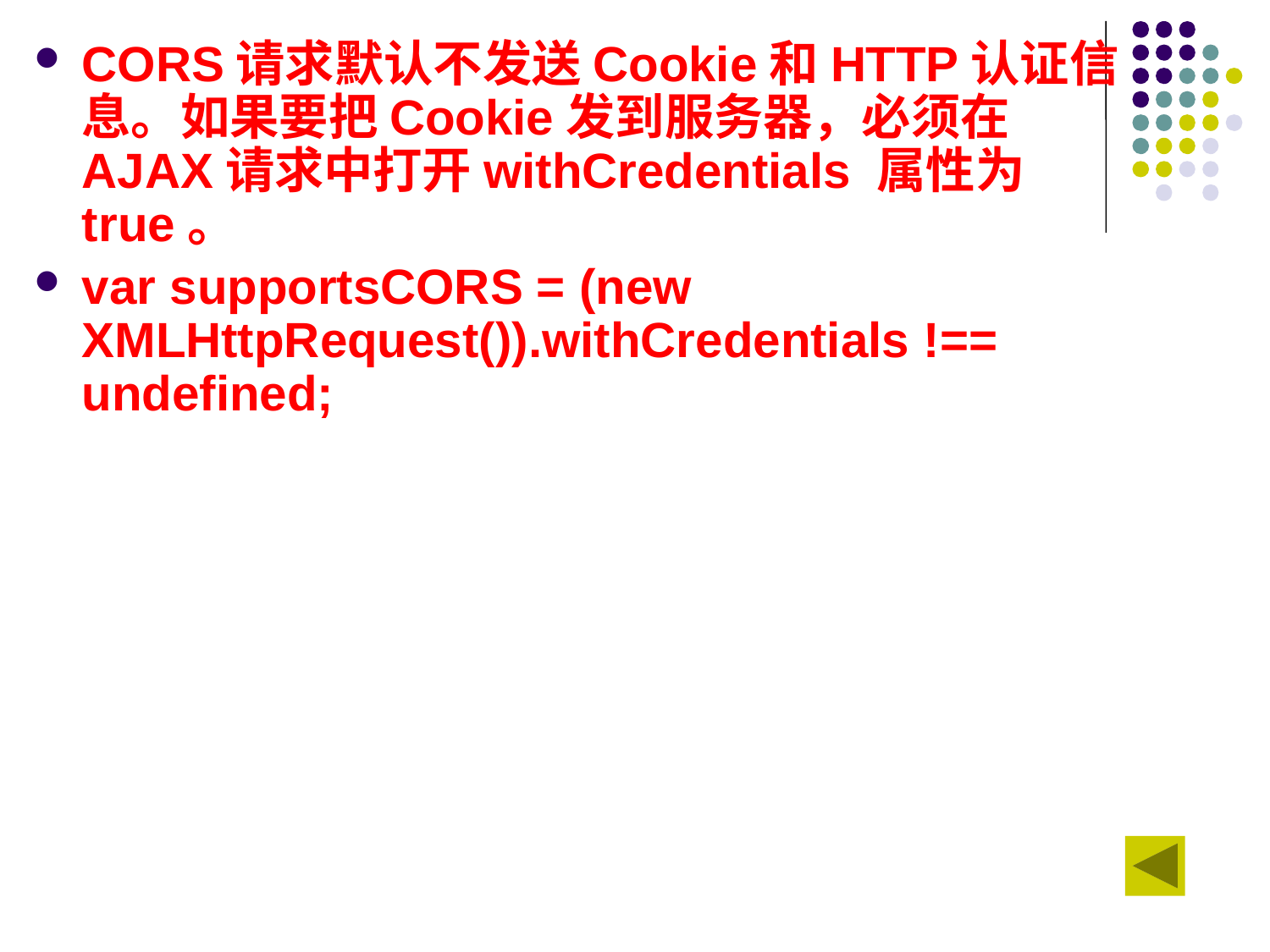

CORS请求默认不发送Cookie和HTTP认证信息。如果要把Cookie发到服务器，必须在AJAX请求中打开withCredentials 属性为true。
var supportsCORS = (new XMLHttpRequest()).withCredentials !== undefined;